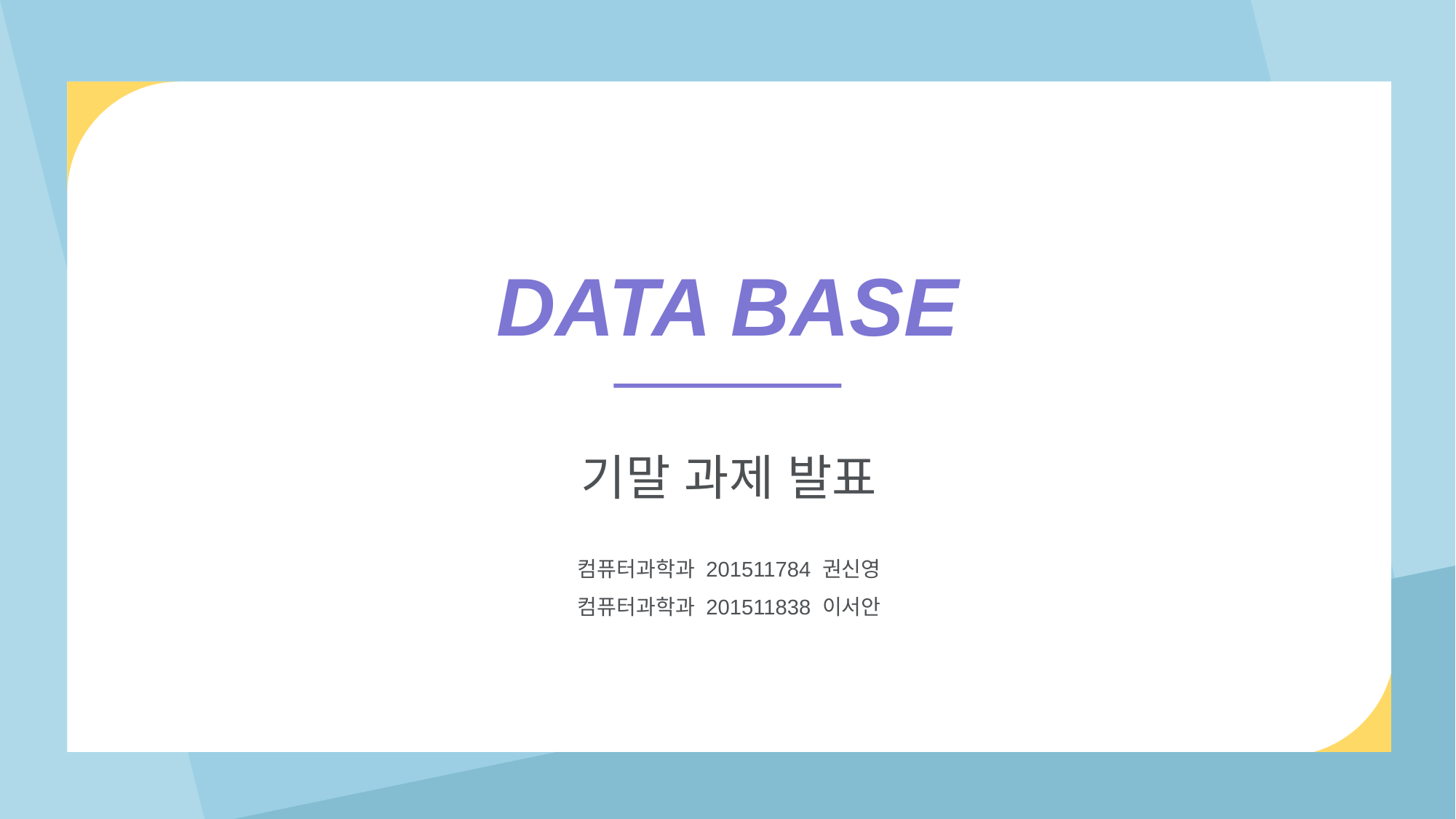

DATA BASE

기말 과제 발표

컴퓨터과학과 201511784 권신영
컴퓨터과학과 201511838 이서안